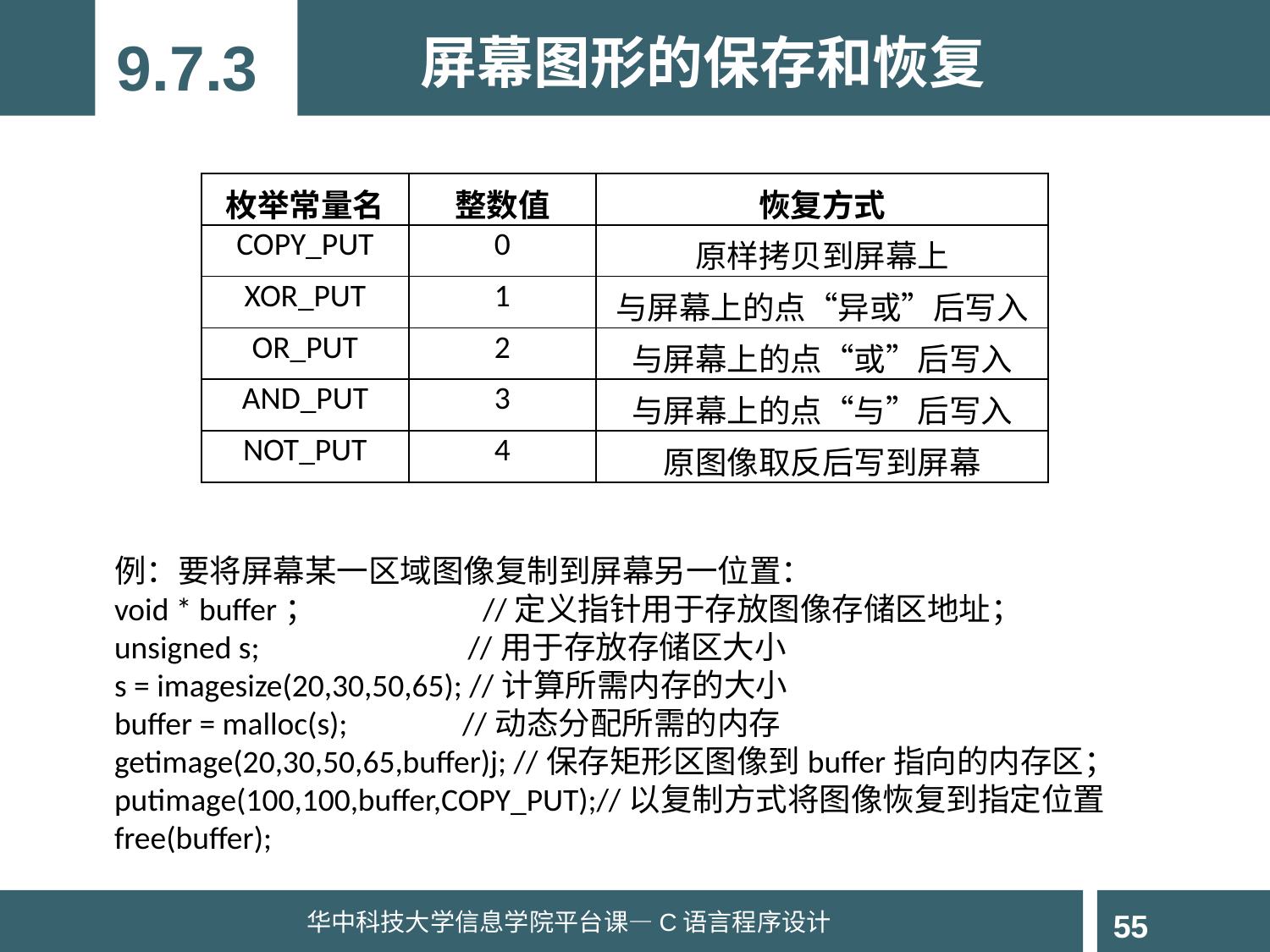

屏幕图形的保存和恢复
9.7.3
| 枚举常量名 | 整数值 | 恢复方式 |
| --- | --- | --- |
| COPY\_PUT | 0 | 原样拷贝到屏幕上 |
| XOR\_PUT | 1 | 与屏幕上的点“异或”后写入 |
| OR\_PUT | 2 | 与屏幕上的点“或”后写入 |
| AND\_PUT | 3 | 与屏幕上的点“与”后写入 |
| NOT\_PUT | 4 | 原图像取反后写到屏幕 |
例：要将屏幕某一区域图像复制到屏幕另一位置：
void * buffer；                      //定义指针用于存放图像存储区地址；
unsigned s;                             //用于存放存储区大小
s = imagesize(20,30,50,65); //计算所需内存的大小
buffer = malloc(s);                //动态分配所需的内存
getimage(20,30,50,65,buffer)j; //保存矩形区图像到buffer指向的内存区；
putimage(100,100,buffer,COPY_PUT);//以复制方式将图像恢复到指定位置
free(buffer);